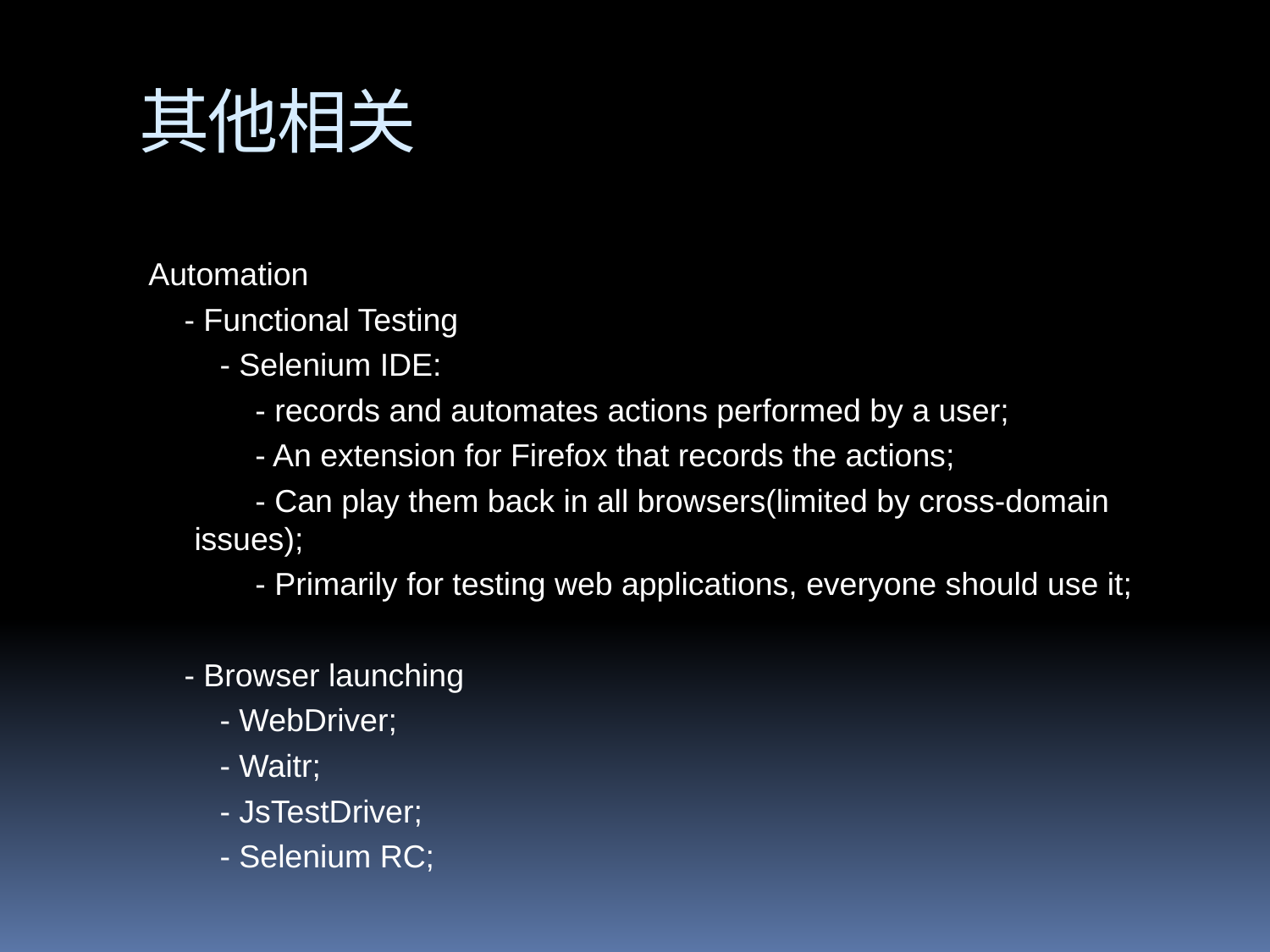

# 其他相关
Automation
    - Functional Testing
        - Selenium IDE:
            - records and automates actions performed by a user;
            - An extension for Firefox that records the actions;
            - Can play them back in all browsers(limited by cross-domain issues);
            - Primarily for testing web applications, everyone should use it;

    - Browser launching
        - WebDriver;
        - Waitr;
        - JsTestDriver;
        - Selenium RC;